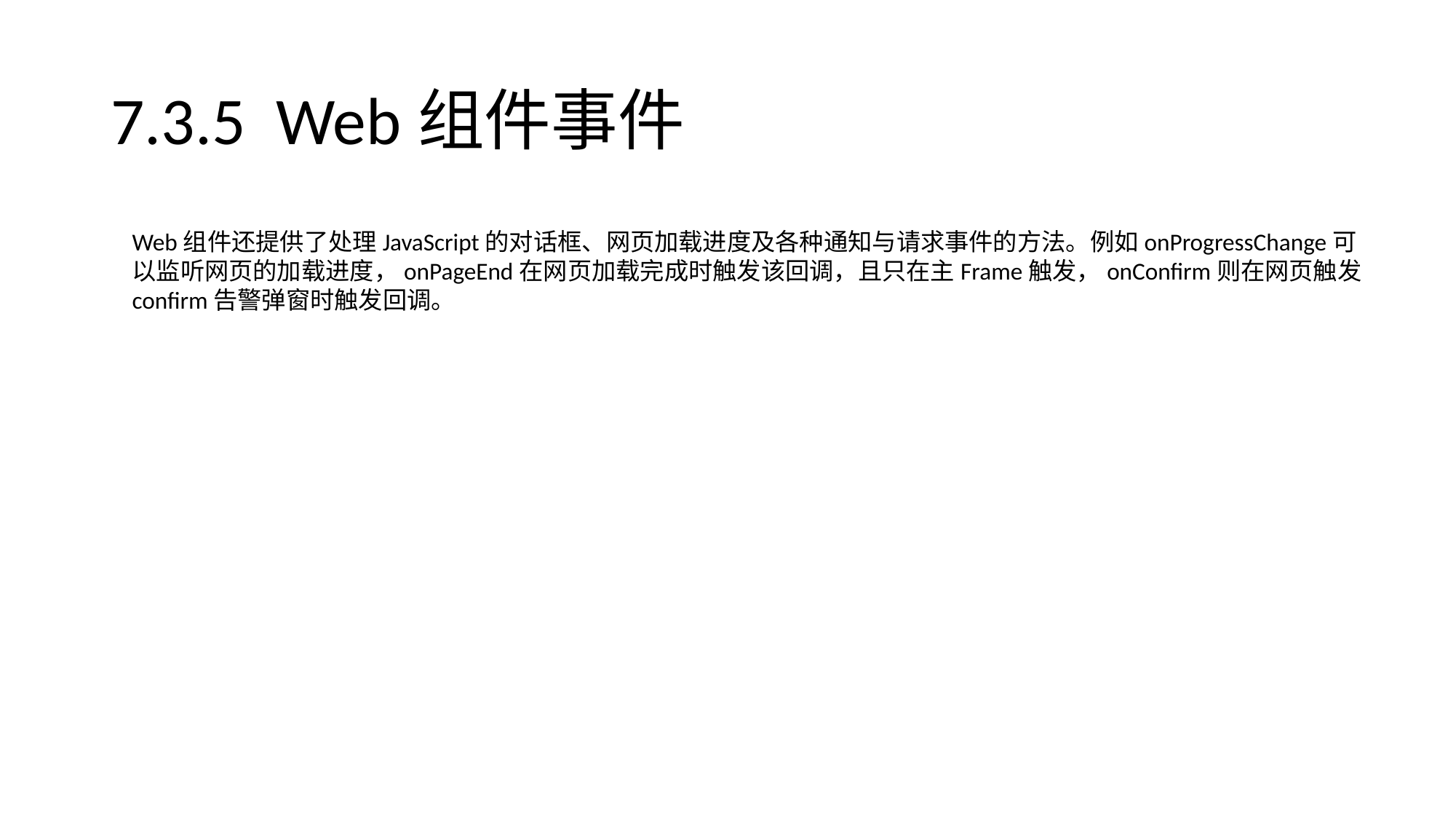

# 7.3.5  Web组件事件
Web组件还提供了处理JavaScript的对话框、网页加载进度及各种通知与请求事件的方法。例如onProgressChange可以监听网页的加载进度，onPageEnd在网页加载完成时触发该回调，且只在主Frame触发，onConfirm则在网页触发confirm告警弹窗时触发回调。